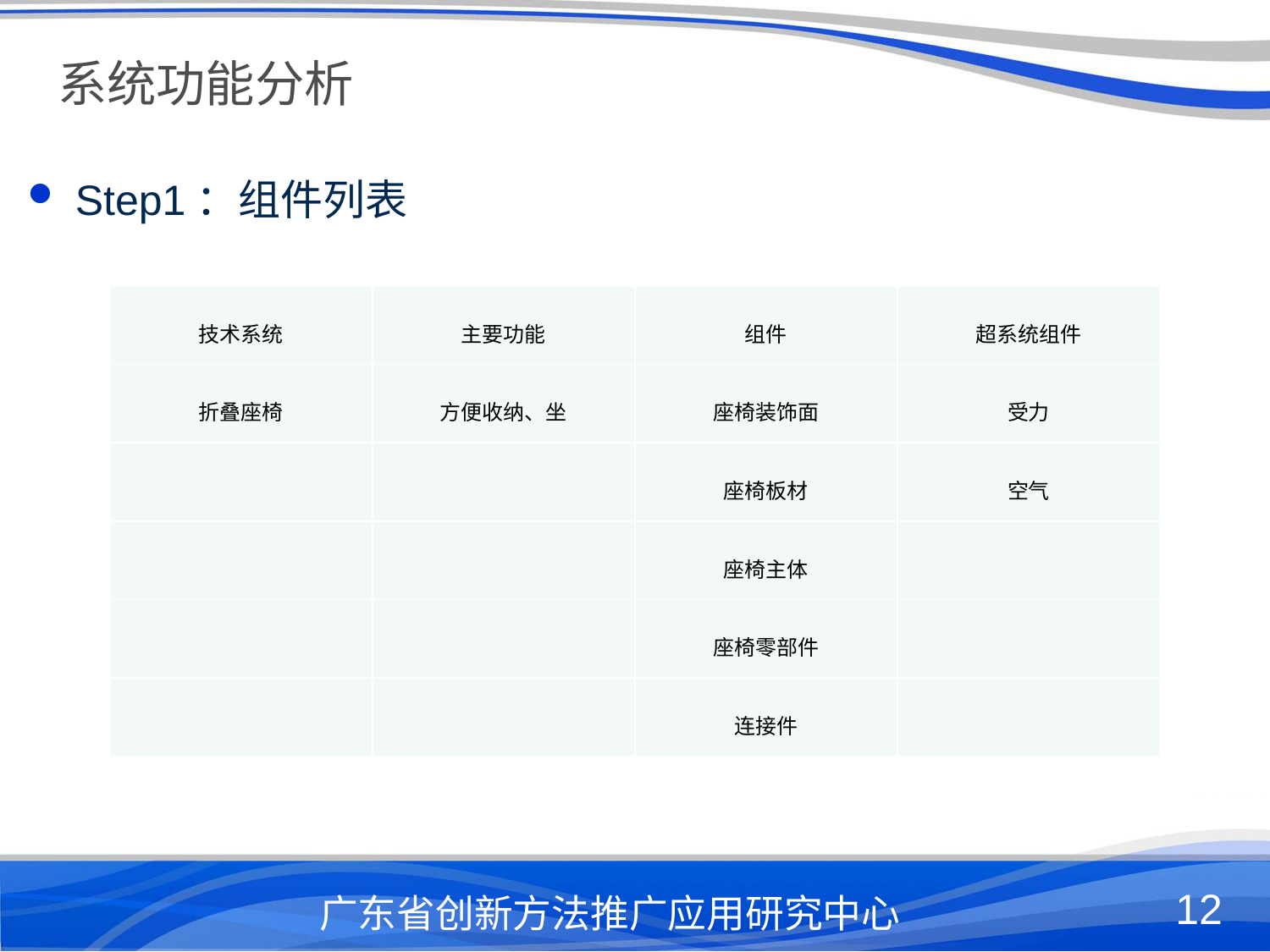

系统功能分析
Step1：组件列表
| 技术系统 | 主要功能 | 组件 | 超系统组件 |
| --- | --- | --- | --- |
| 折叠座椅 | 方便收纳、坐 | 座椅装饰面 | 受力 |
|  |  | 座椅板材 | 空气 |
|  |  | 座椅主体 |  |
|  |  | 座椅零部件 |  |
|  |  | 连接件 |  |
广东省创新方法推广应用研究中心
12